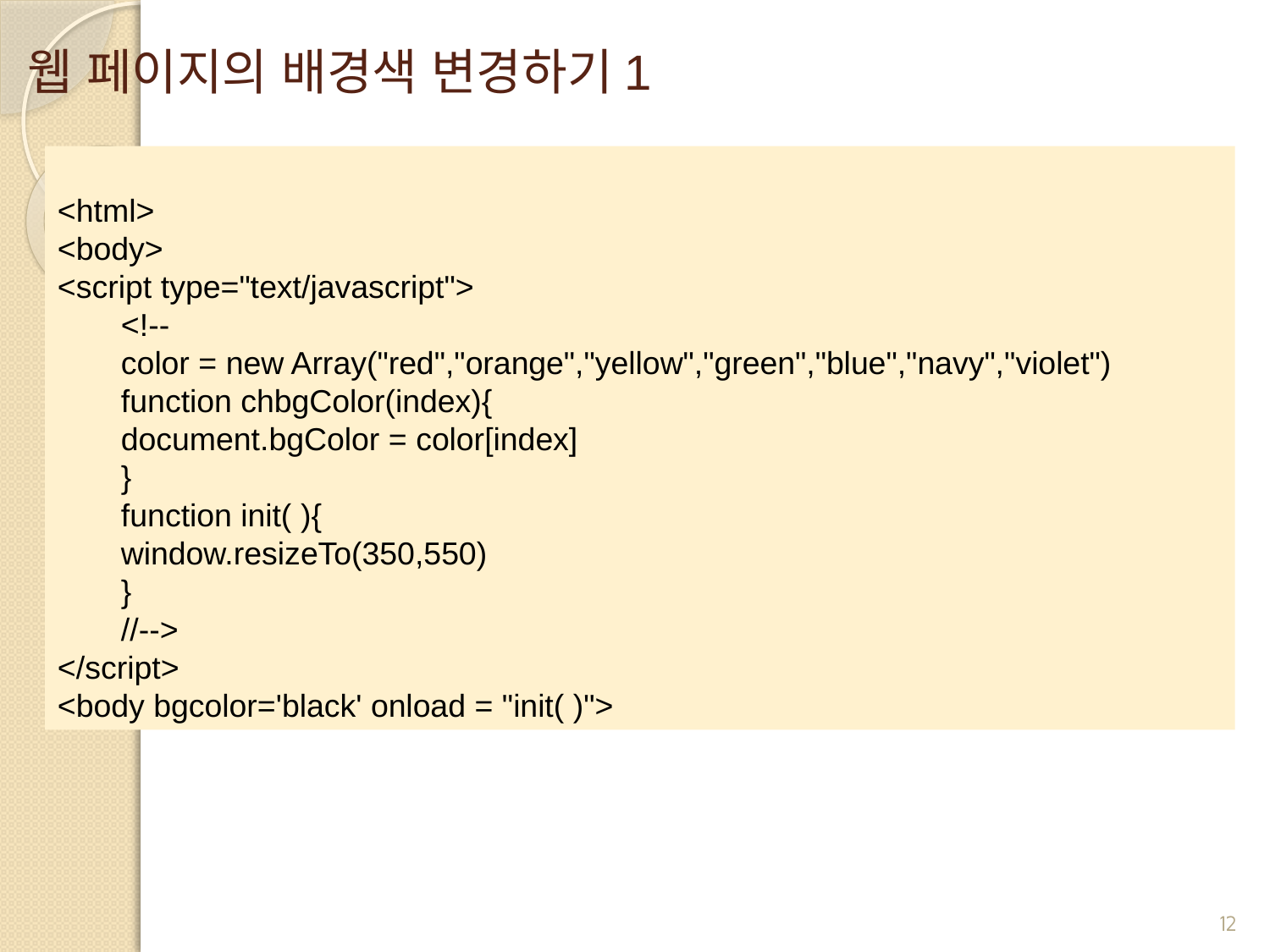

# 웹 페이지의 배경색 변경하기1

<html>
<body>
<script type="text/javascript">
<!--
color = new Array("red","orange","yellow","green","blue","navy","violet")
function chbgColor(index){
document.bgColor = color[index]
}
function init( ){
window.resizeTo(350,550)
}
//-->
</script>
<body bgcolor='black' onload = "init( )">
12